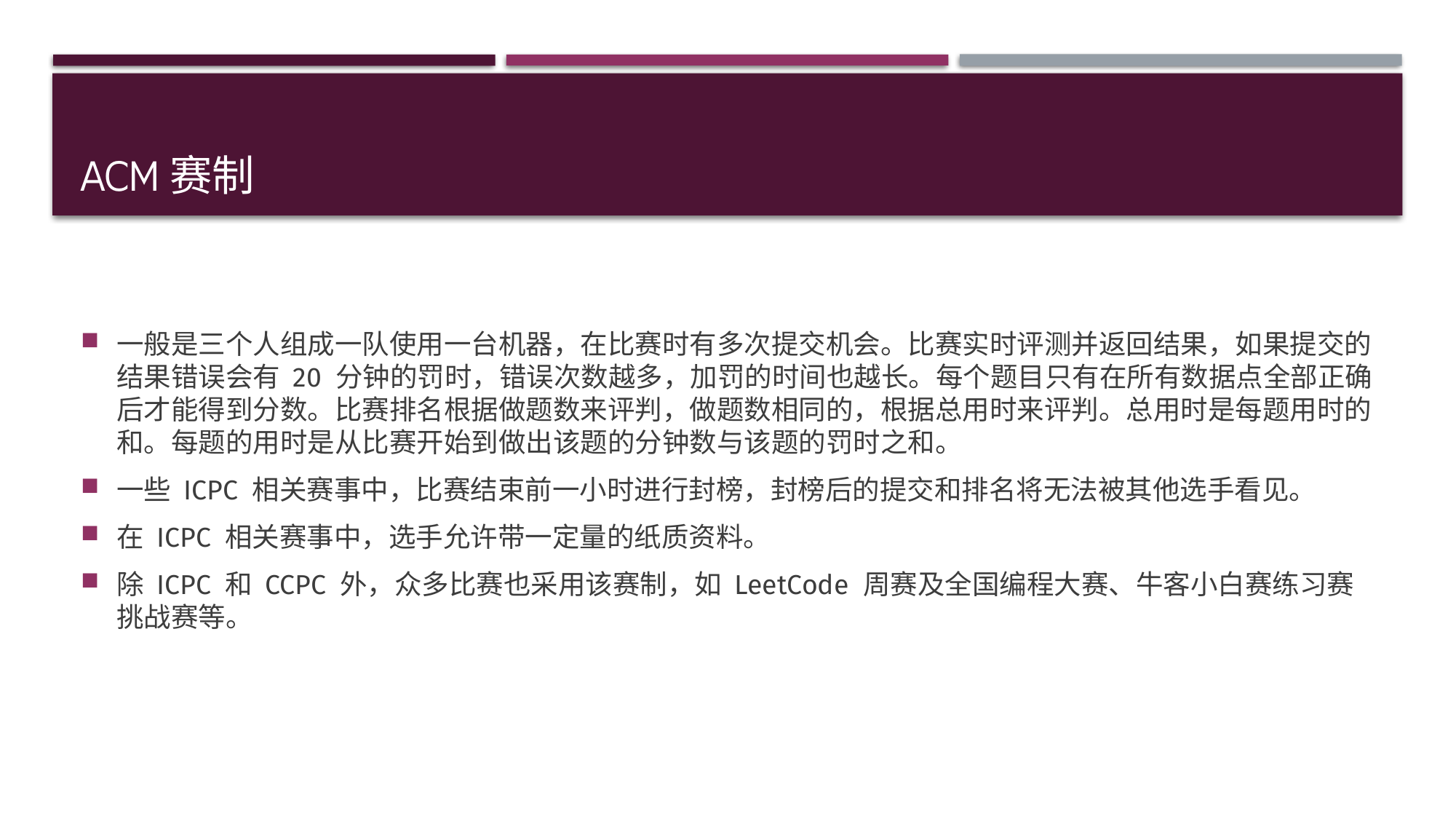

# ACM赛制
一般是三个人组成一队使用一台机器，在比赛时有多次提交机会。比赛实时评测并返回结果，如果提交的结果错误会有 20 分钟的罚时，错误次数越多，加罚的时间也越长。每个题目只有在所有数据点全部正确后才能得到分数。比赛排名根据做题数来评判，做题数相同的，根据总用时来评判。总用时是每题用时的和。每题的用时是从比赛开始到做出该题的分钟数与该题的罚时之和。
一些 ICPC 相关赛事中，比赛结束前一小时进行封榜，封榜后的提交和排名将无法被其他选手看见。
在 ICPC 相关赛事中，选手允许带一定量的纸质资料。
除 ICPC 和 CCPC 外，众多比赛也采用该赛制，如 LeetCode 周赛及全国编程大赛、牛客小白赛练习赛挑战赛等。